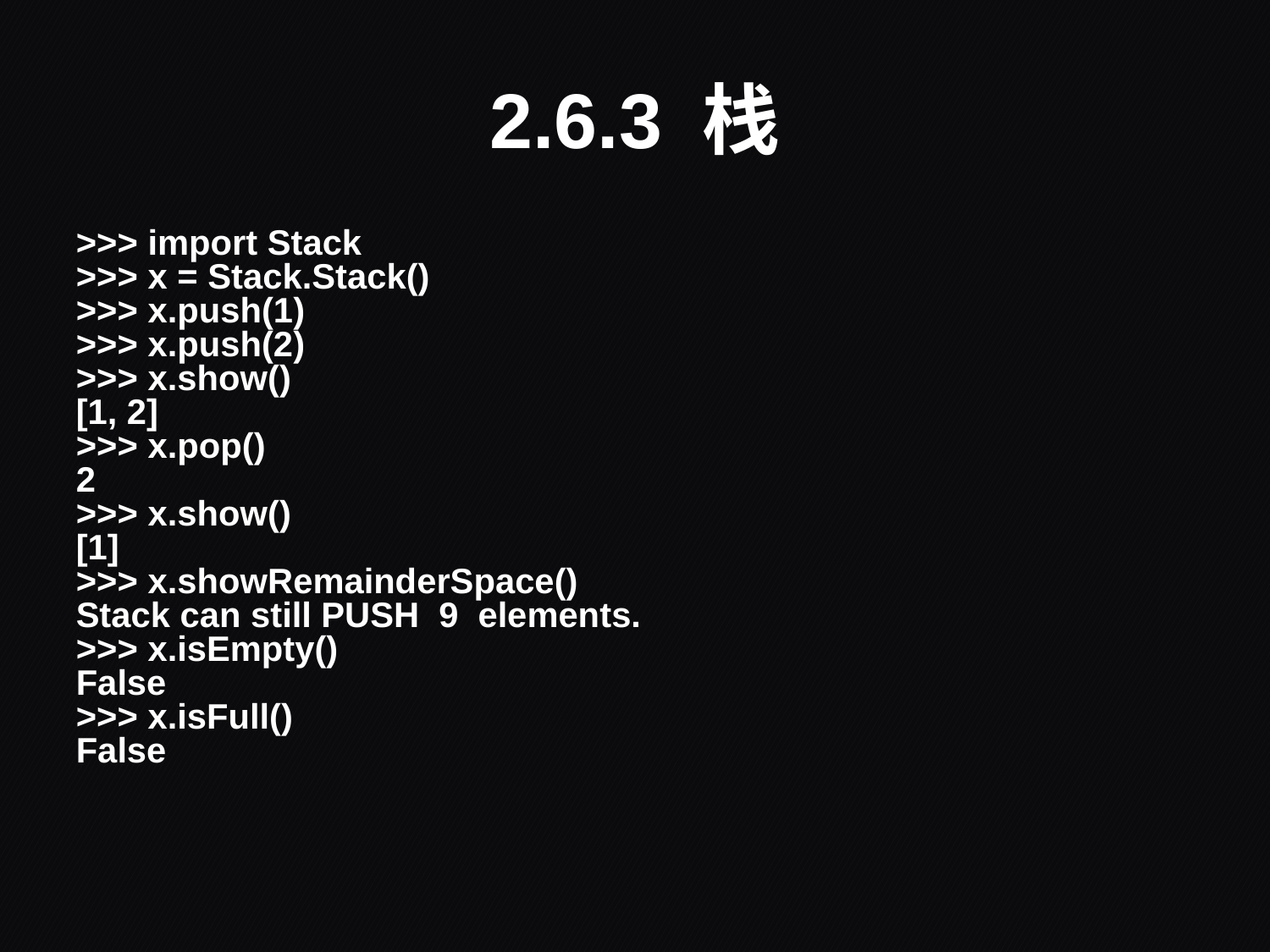

# 2.6.3 栈
>>> import Stack
>>> x = Stack.Stack()
>>> x.push(1)
>>> x.push(2)
>>> x.show()
[1, 2]
>>> x.pop()
2
>>> x.show()
[1]
>>> x.showRemainderSpace()
Stack can still PUSH  9  elements.
>>> x.isEmpty()
False
>>> x.isFull()
False